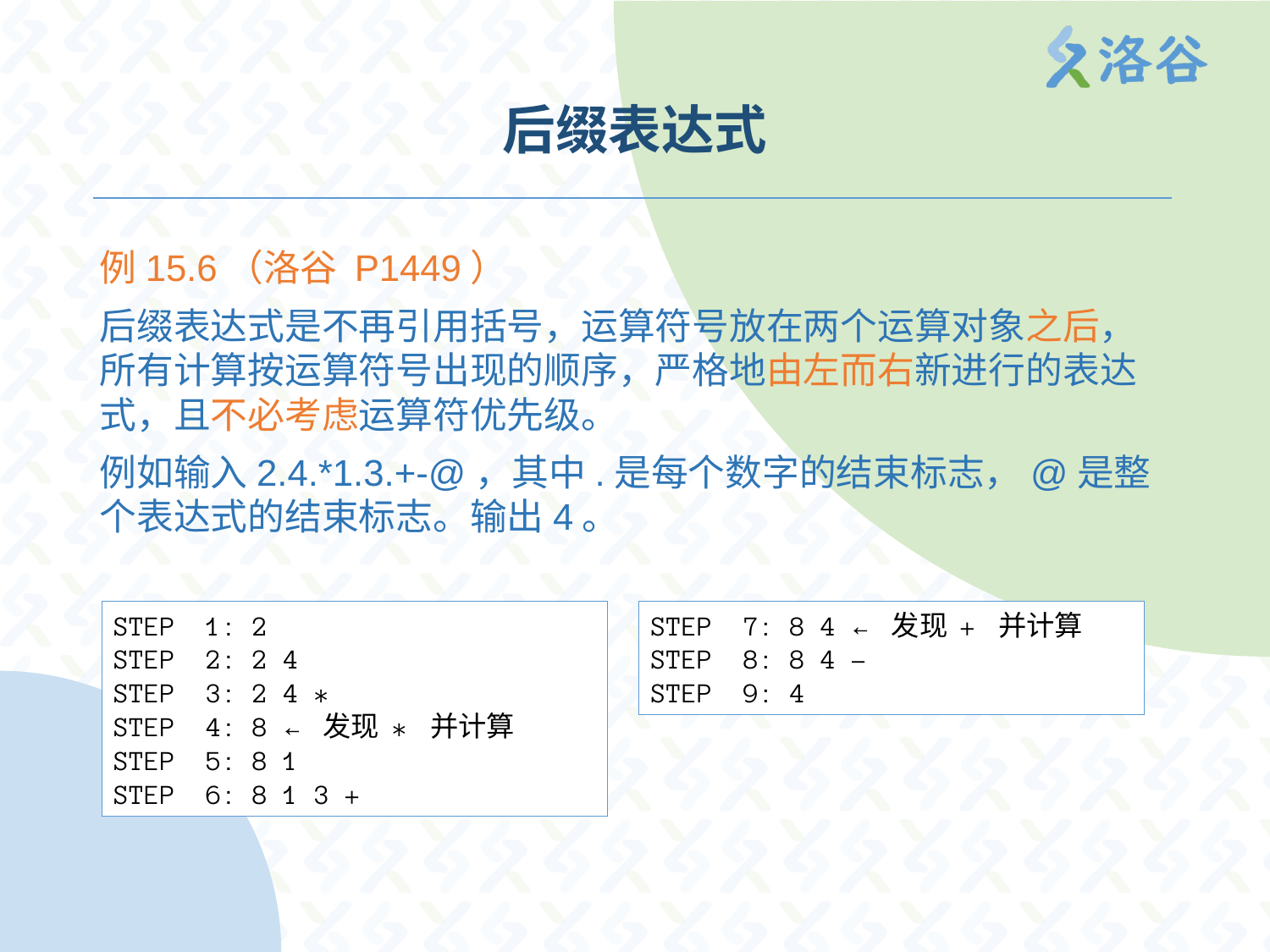

# 后缀表达式
例15.6（洛谷 P1449）
后缀表达式是不再引用括号，运算符号放在两个运算对象之后，所有计算按运算符号出现的顺序，严格地由左而右新进行的表达式，且不必考虑运算符优先级。
例如输入2.4.*1.3.+-@，其中.是每个数字的结束标志，@是整个表达式的结束标志。输出4。

STEP  1: 2
STEP  2: 2 4
STEP  3: 2 4 *
STEP  4: 8 ← 发现 * 并计算
STEP  5: 8 1
STEP  6: 8 1 3 +
STEP  7: 8 4 ← 发现 + 并计算
STEP  8: 8 4 -
STEP  9: 4